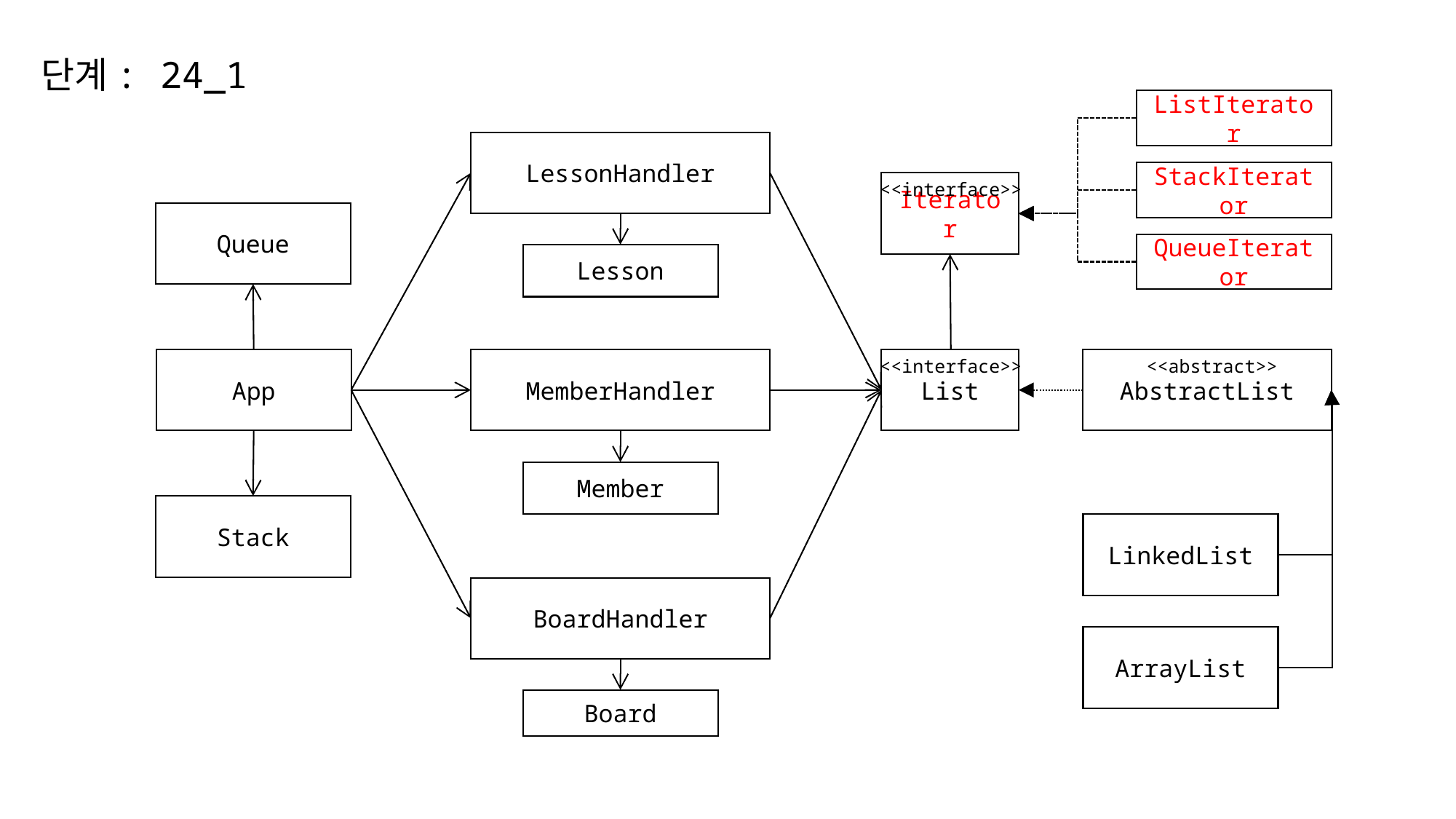

단계: 24_1
ListIterator
LessonHandler
StackIterator
<<interface>>
Iterator
Queue
QueueIterator
Lesson
<<interface>>
List
<<abstract>>
MemberHandler
AbstractList
App
Member
Stack
LinkedList
BoardHandler
ArrayList
Board